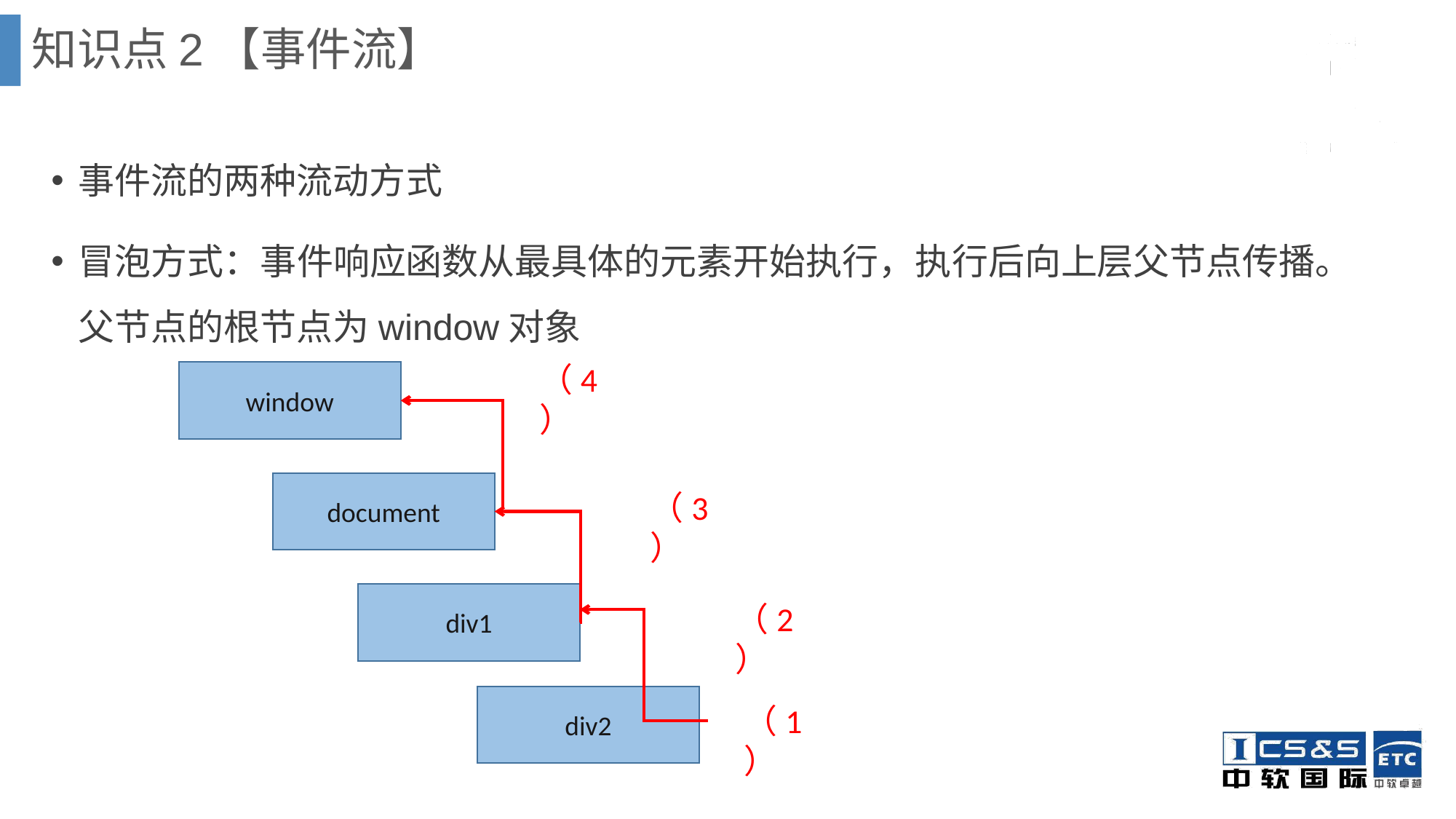

知识点2【事件流】
事件流的两种流动方式
冒泡方式：事件响应函数从最具体的元素开始执行，执行后向上层父节点传播。父节点的根节点为window对象
（4）
window
document
（3）
div1
（2）
div2
（1）